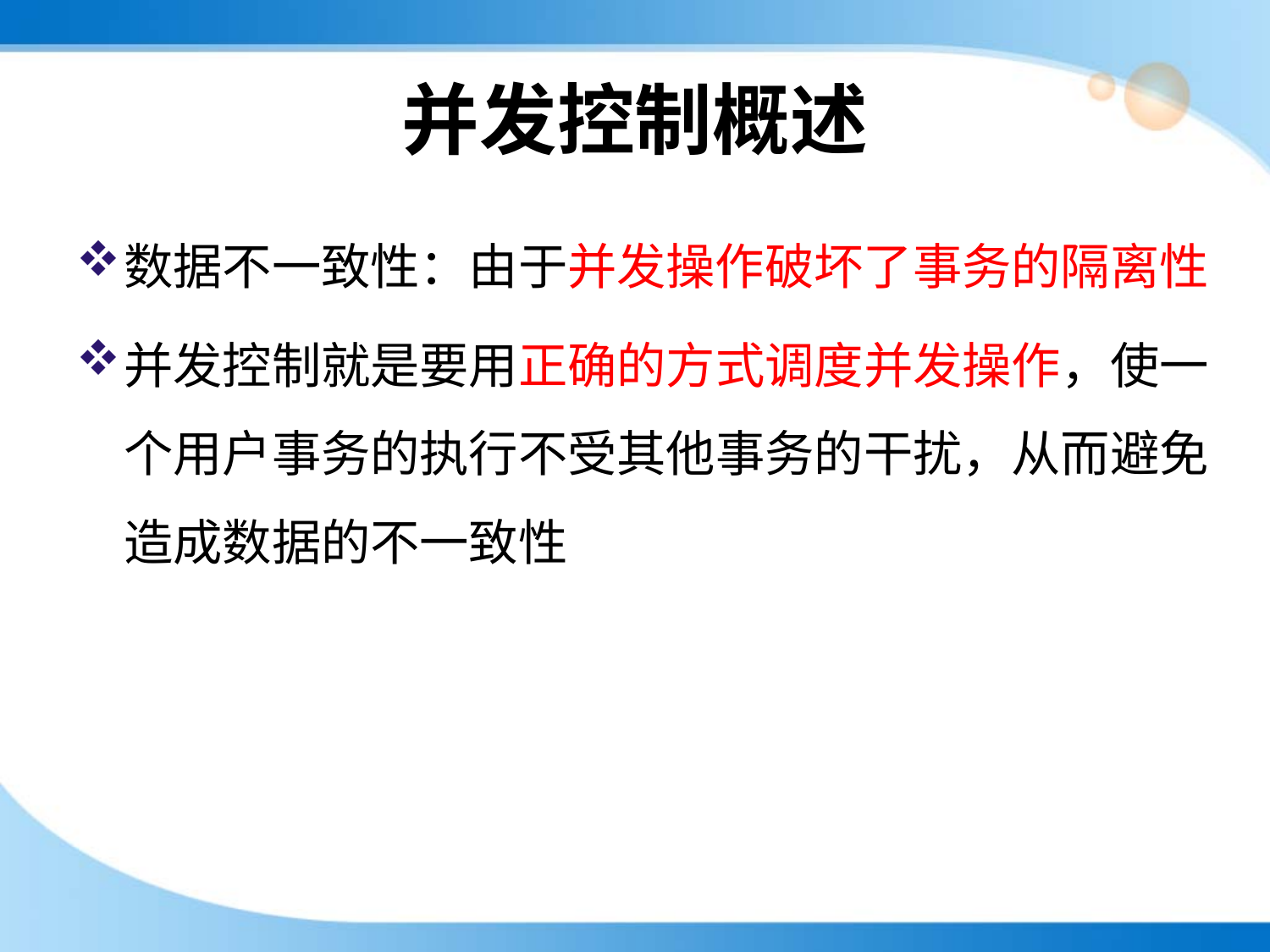

# 并发控制概述
数据不一致性：由于并发操作破坏了事务的隔离性
并发控制就是要用正确的方式调度并发操作，使一个用户事务的执行不受其他事务的干扰，从而避免造成数据的不一致性